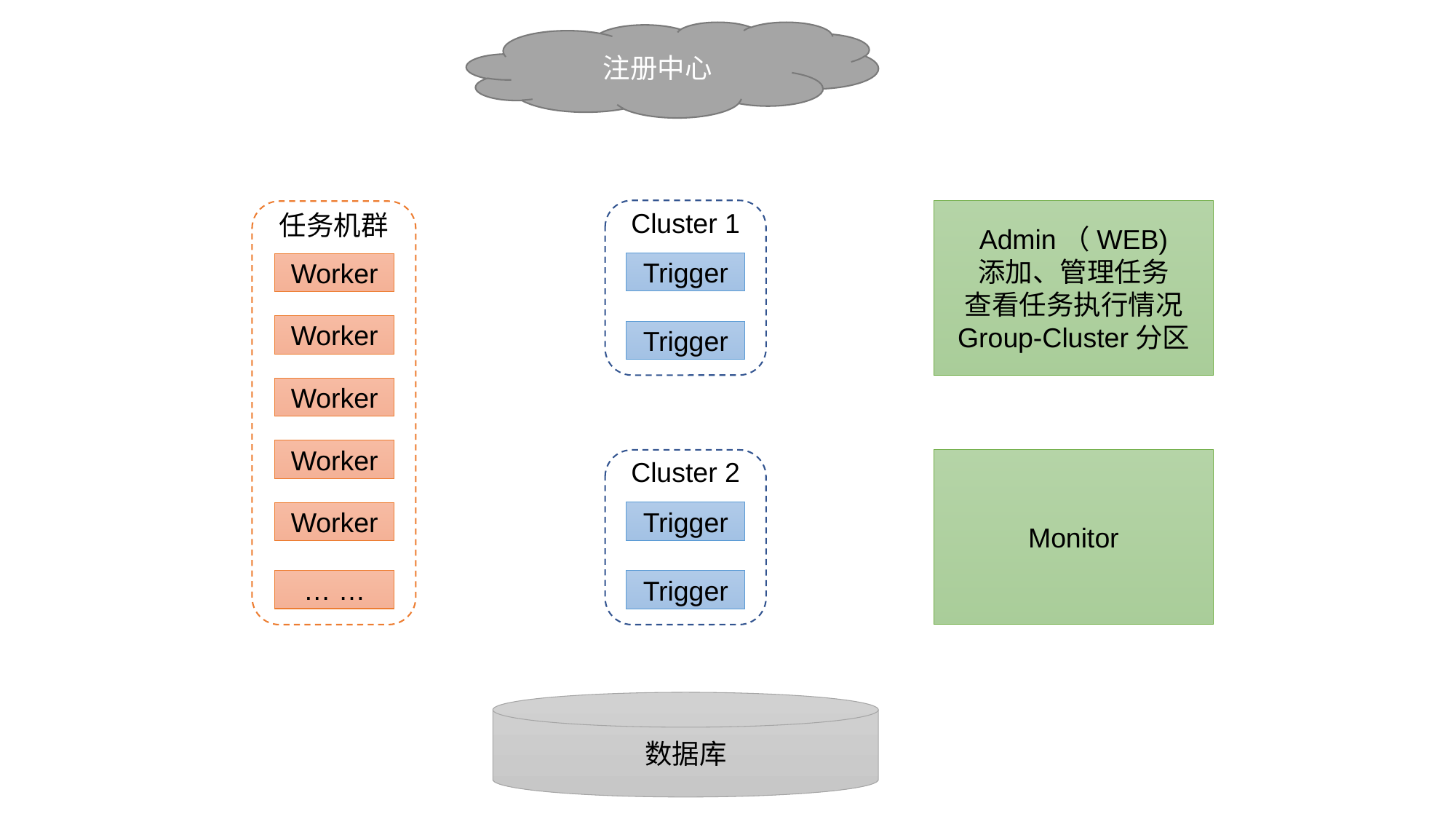

注册中心
Admin（WEB)
添加、管理任务
查看任务执行情况
Group-Cluster分区

Cluster 1

任务机群
Trigger
Worker
Worker
Trigger
Worker
Worker

Cluster 2
Monitor
Trigger
Worker
… …
Trigger
数据库